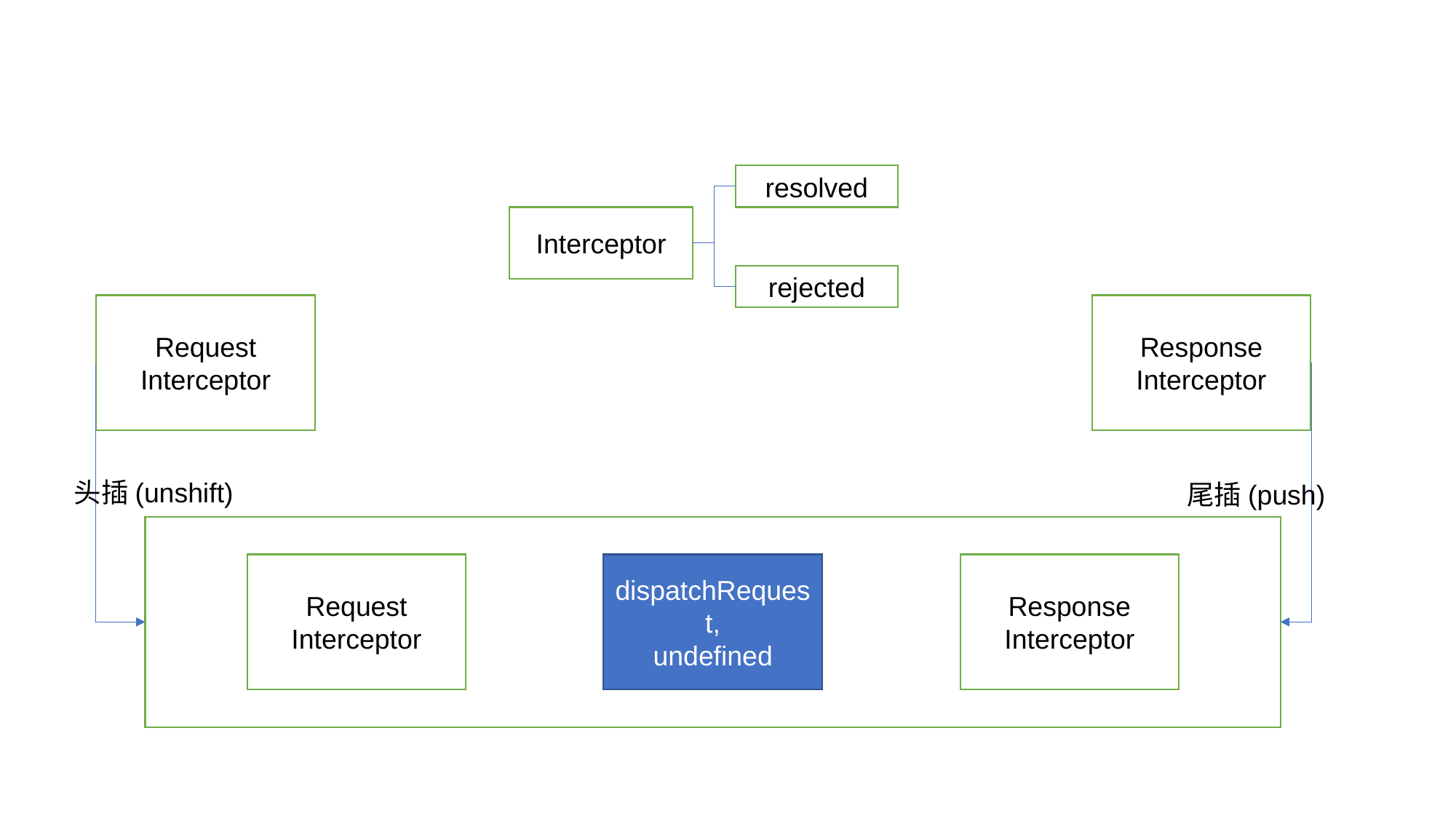

resolved
Interceptor
rejected
resolved
Interceptor
rejected
Response
Interceptor
Request Interceptor
头插(unshift)
尾插(push)

Request Interceptor
Response
Interceptor
dispatchRequest,
undefined